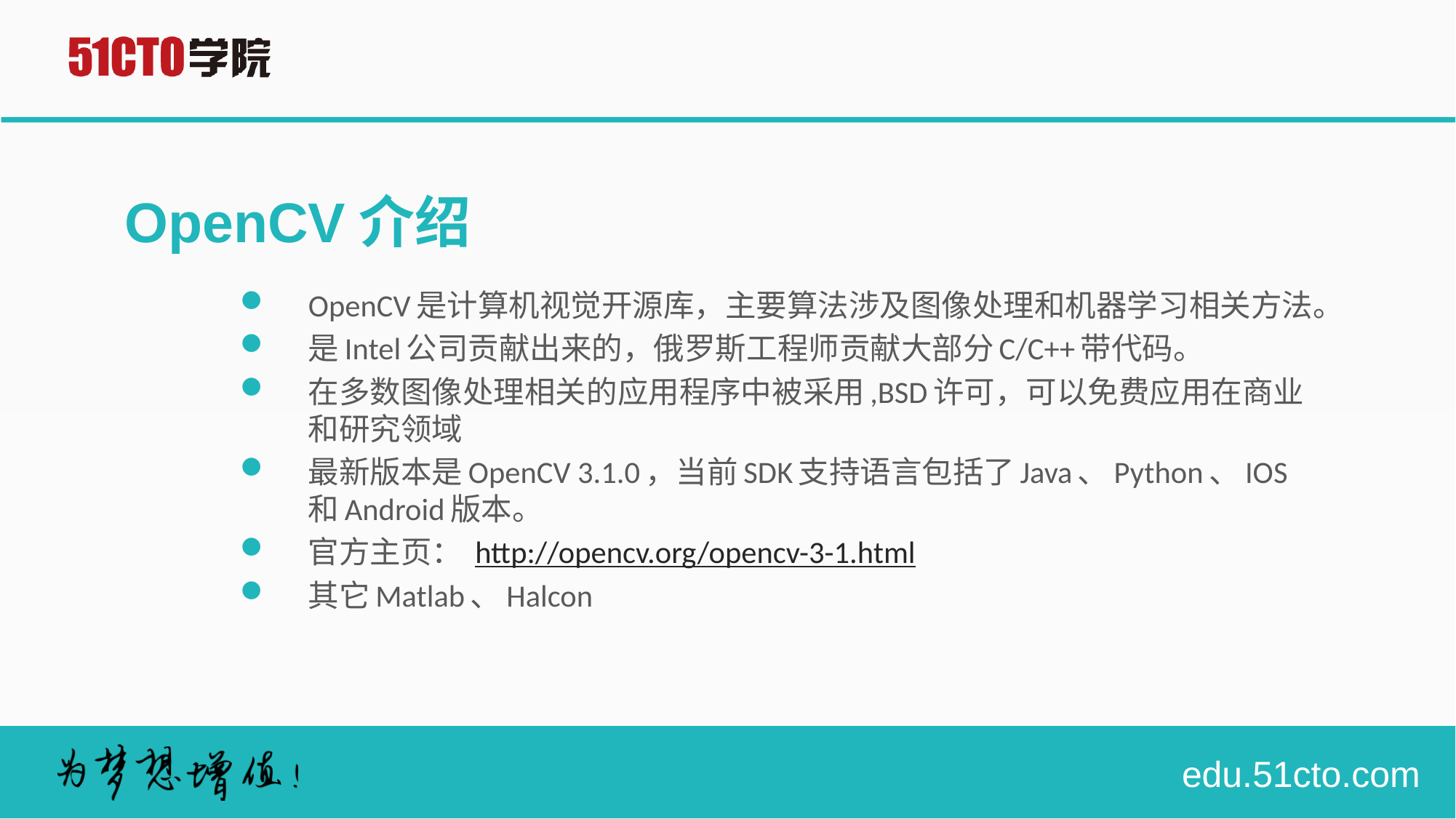

# OpenCV介绍
OpenCV是计算机视觉开源库，主要算法涉及图像处理和机器学习相关方法。
是Intel公司贡献出来的，俄罗斯工程师贡献大部分C/C++带代码。
在多数图像处理相关的应用程序中被采用,BSD许可，可以免费应用在商业和研究领域
最新版本是OpenCV 3.1.0，当前SDK支持语言包括了Java、Python、IOS和Android版本。
官方主页： http://opencv.org/opencv-3-1.html
其它Matlab、Halcon